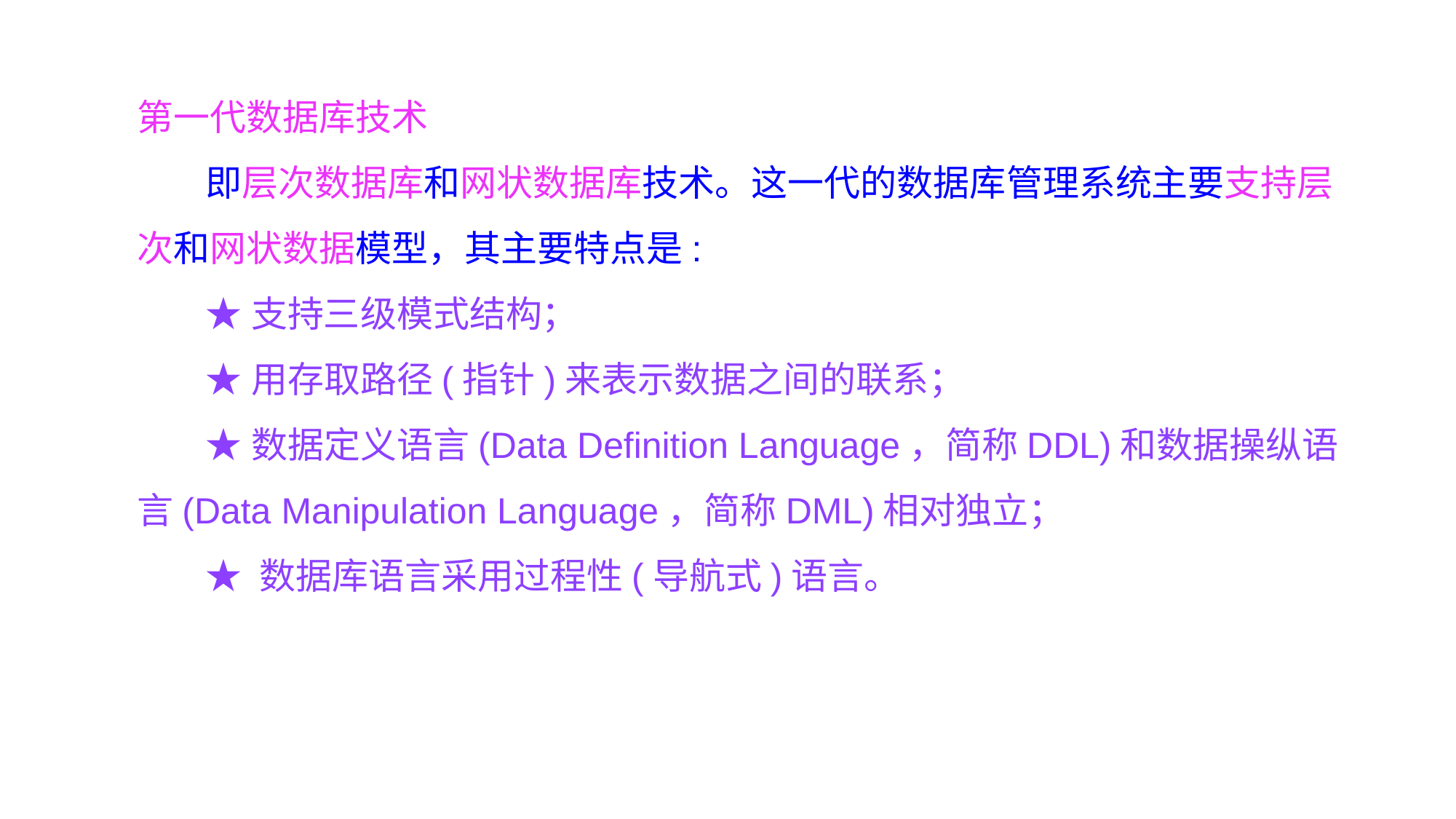

第一代数据库技术
即层次数据库和网状数据库技术。这一代的数据库管理系统主要支持层次和网状数据模型，其主要特点是:
★支持三级模式结构；
★用存取路径(指针)来表示数据之间的联系；
★数据定义语言(Data Definition Language，简称DDL)和数据操纵语言(Data Manipulation Language，简称DML)相对独立；
★ 数据库语言采用过程性(导航式)语言。